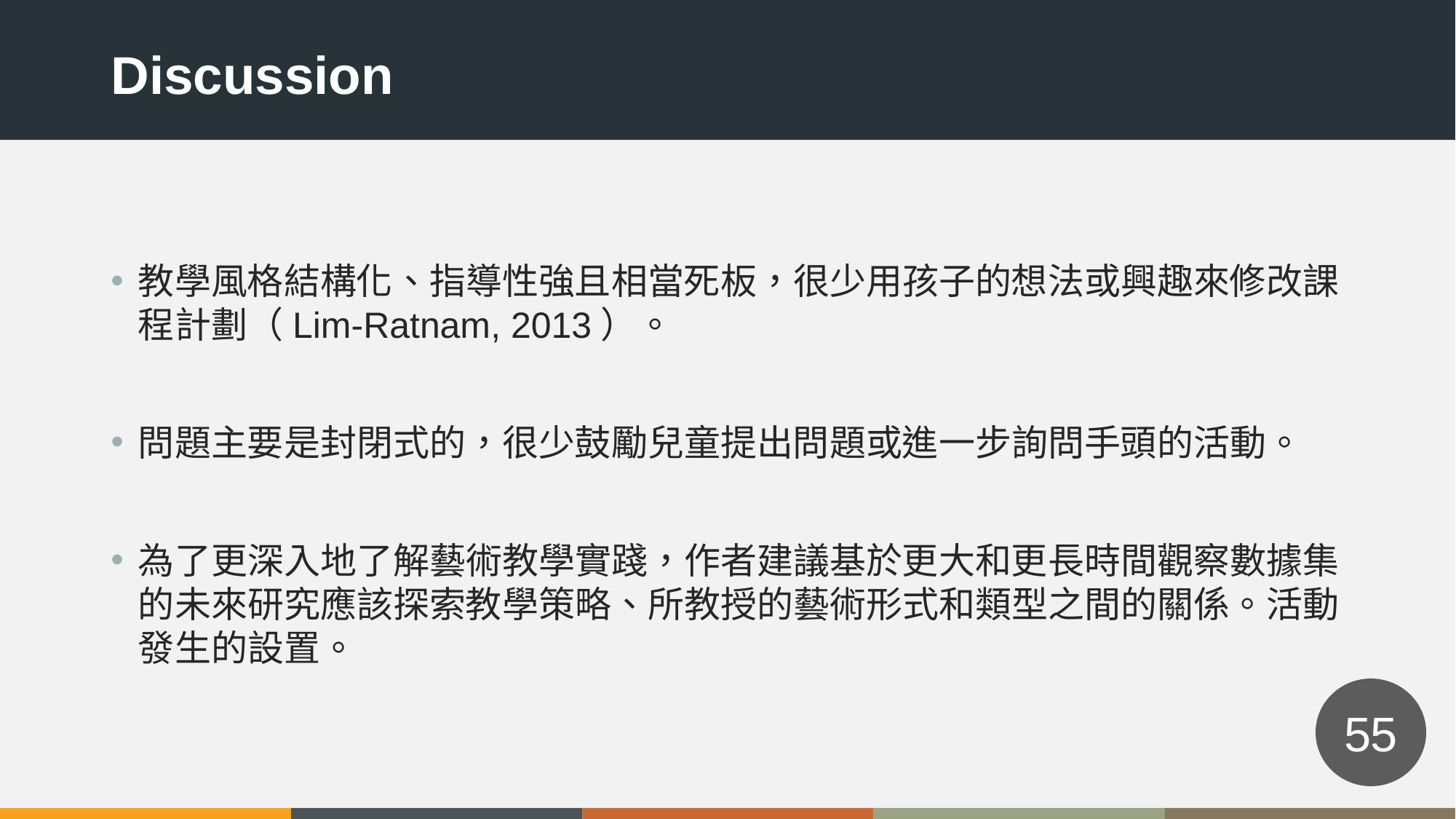

Discussion

教學風格結構化、指導性強且相當死板，很少用孩子的想法或興趣來修改課程計劃（Lim-Ratnam, 2013）。

問題主要是封閉式的，很少鼓勵兒童提出問題或進一步詢問手頭的活動。

為了更深入地了解藝術教學實踐，作者建議基於更大和更長時間觀察數據集的未來研究應該探索教學策略、所教授的藝術形式和類型之間的關係。活動發生的設置。
55